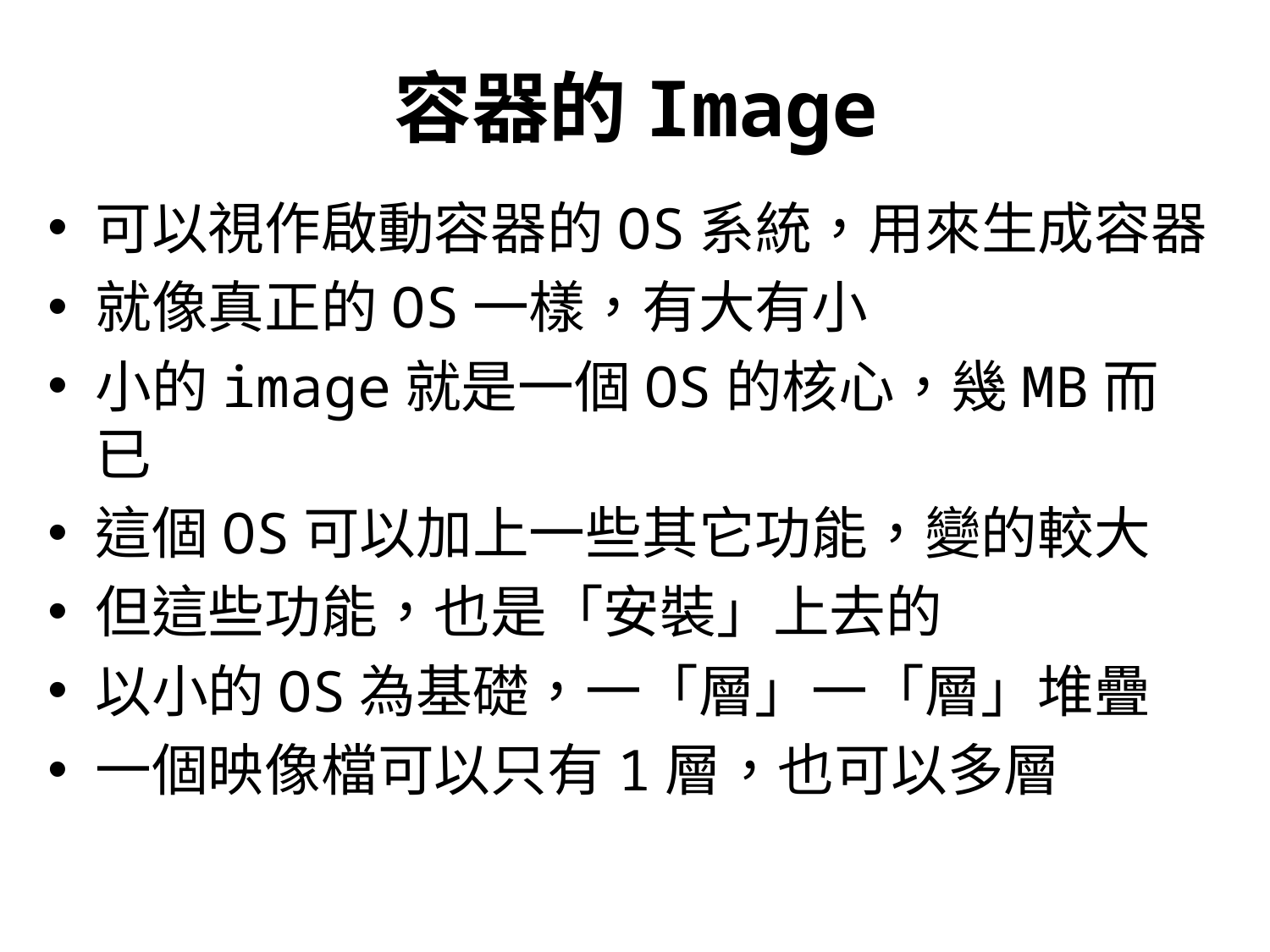

# 容器的Image
可以視作啟動容器的OS系統，用來生成容器
就像真正的OS一樣，有大有小
小的image就是一個OS的核心，幾MB而已
這個OS可以加上一些其它功能，變的較大
但這些功能，也是「安裝」上去的
以小的OS為基礎，一「層」一「層」堆疊
一個映像檔可以只有1層，也可以多層